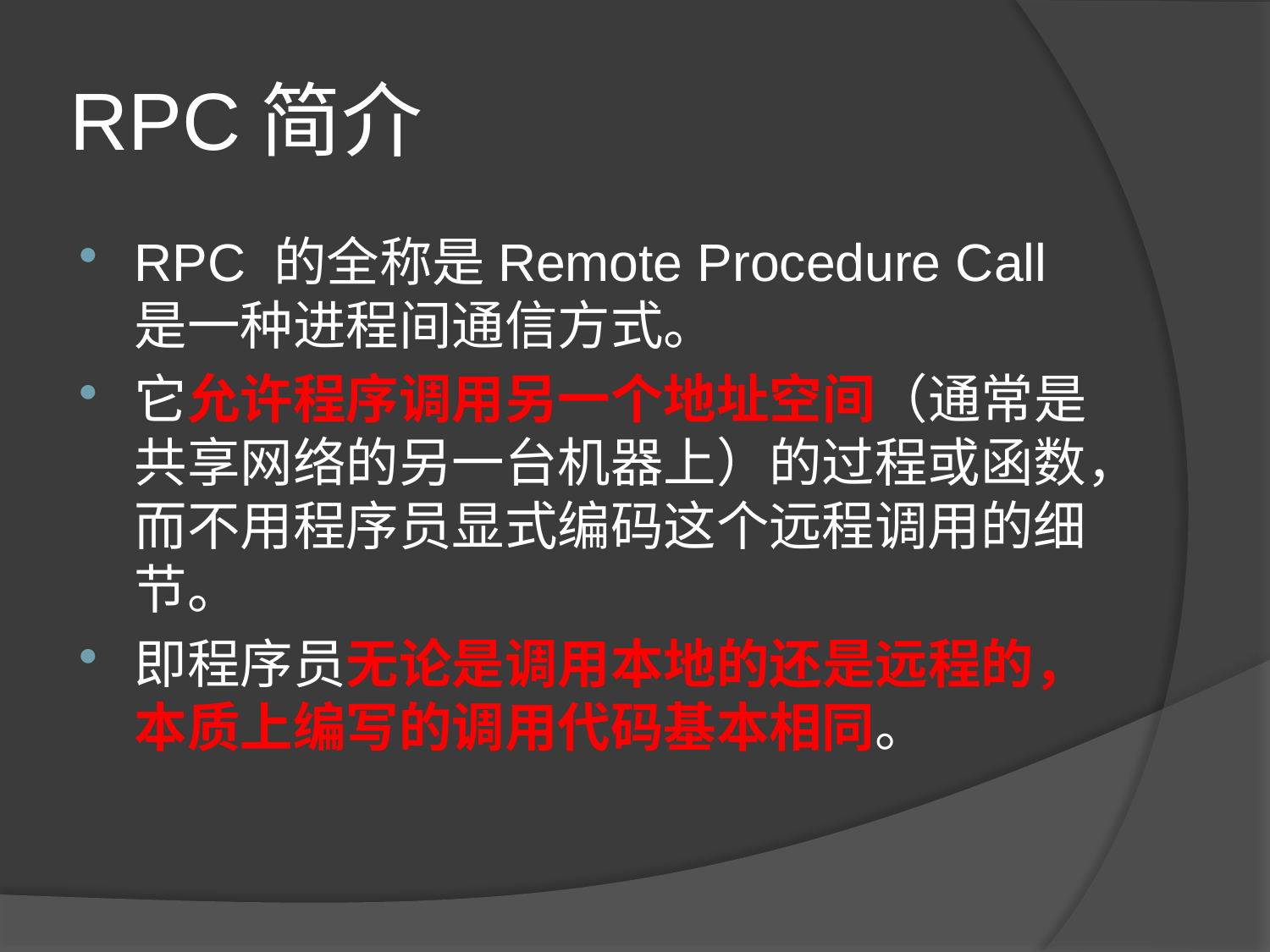

# RPC简介
RPC 的全称是Remote Procedure Call是一种进程间通信方式。
它允许程序调用另一个地址空间（通常是共享网络的另一台机器上）的过程或函数，而不用程序员显式编码这个远程调用的细节。
即程序员无论是调用本地的还是远程的，本质上编写的调用代码基本相同。